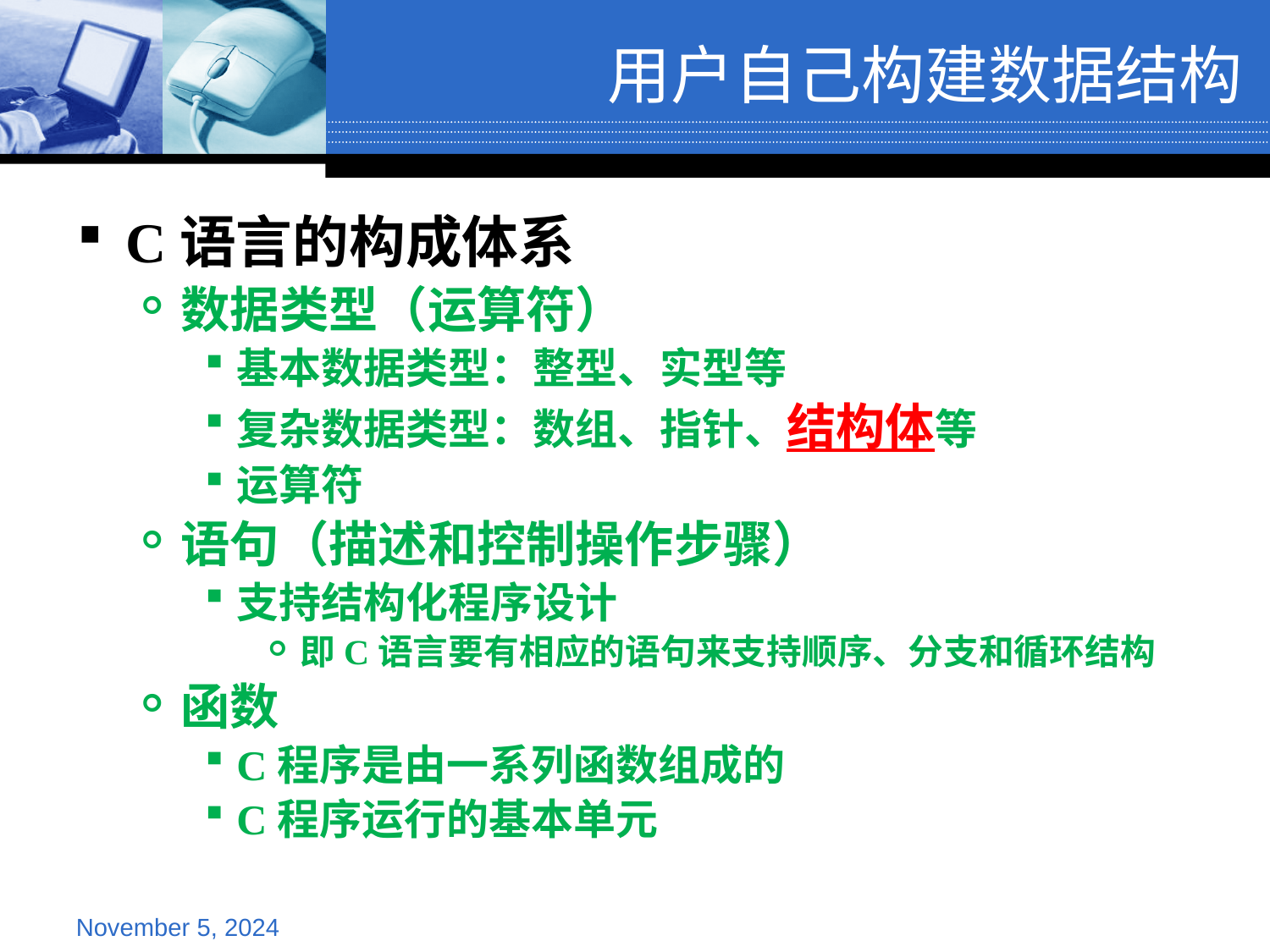

用户自己构建数据结构
C语言的构成体系
数据类型（运算符）
基本数据类型：整型、实型等
复杂数据类型：数组、指针、结构体等
运算符
语句（描述和控制操作步骤）
支持结构化程序设计
即C语言要有相应的语句来支持顺序、分支和循环结构
函数
C程序是由一系列函数组成的
C程序运行的基本单元
November 5, 2024